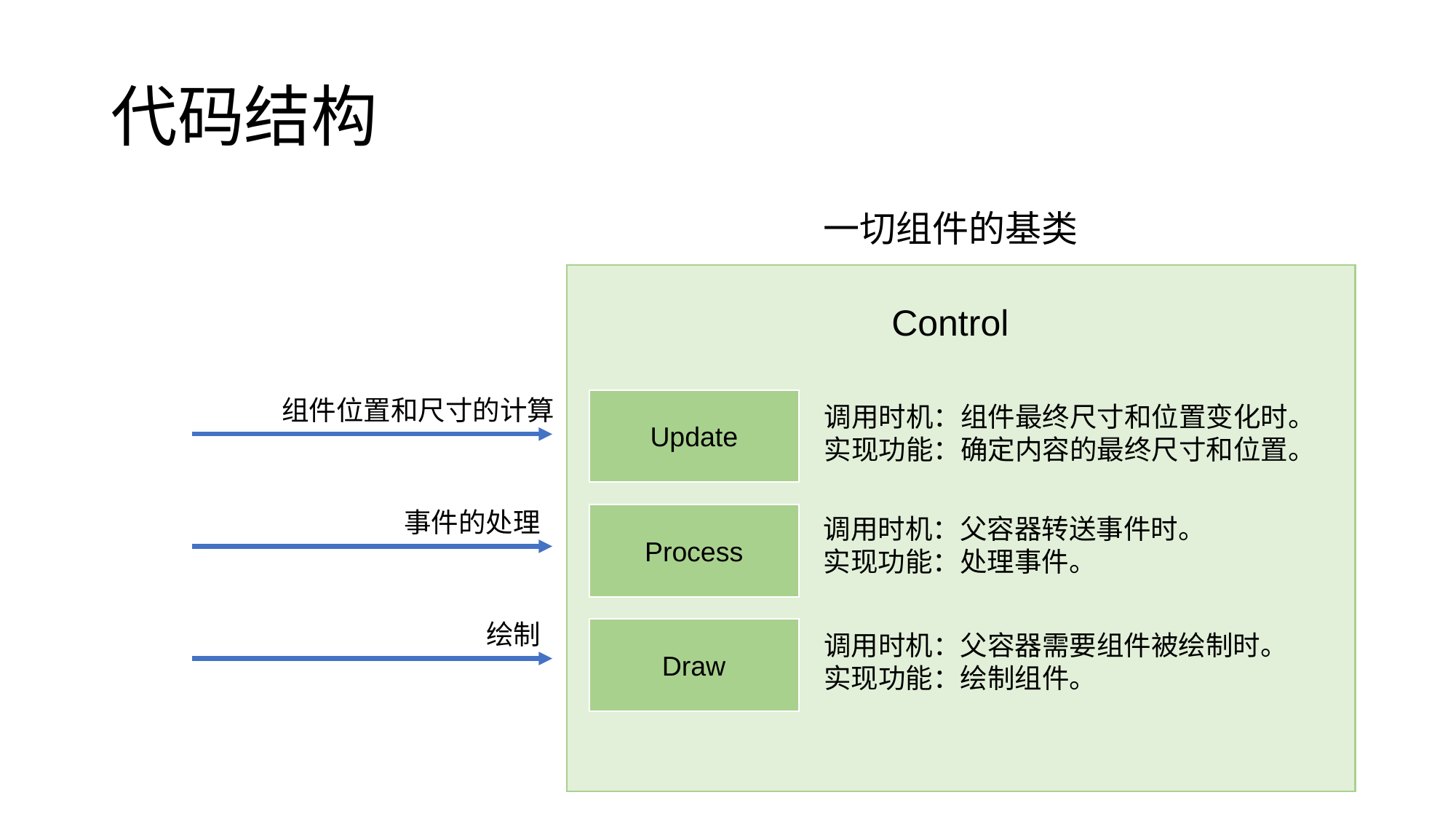

# 代码结构
一切组件的基类

Control
组件位置和尺寸的计算
Update
调用时机：组件最终尺寸和位置变化时。
实现功能：确定内容的最终尺寸和位置。

事件的处理
Process
调用时机：父容器转送事件时。
实现功能：处理事件。

绘制
Draw
调用时机：父容器需要组件被绘制时。
实现功能：绘制组件。